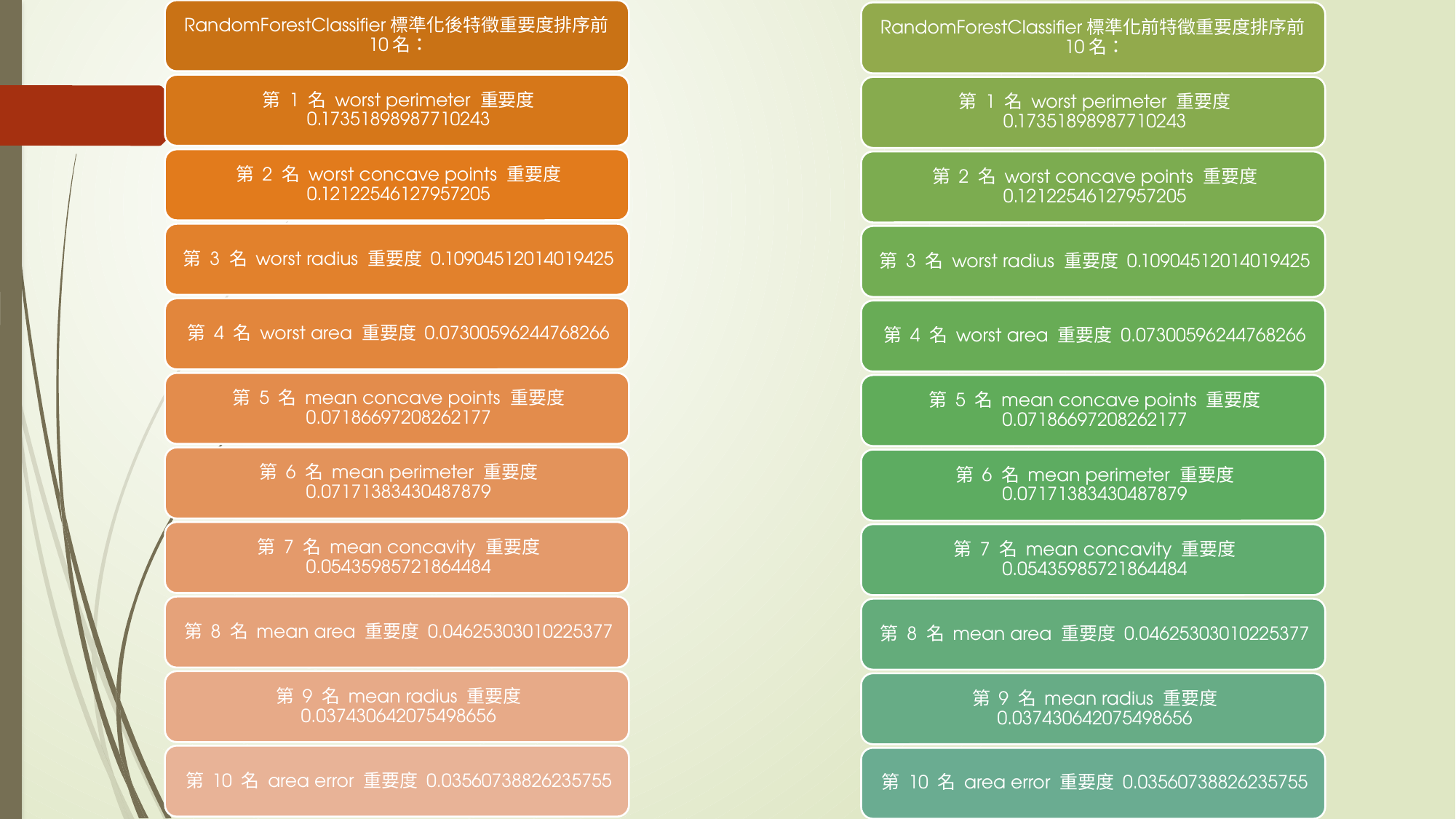

RandomForestClassifier標準化後特徵重要度排序前10名：
第 1 名 worst perimeter 重要度 0.17351898987710243
第 2 名 worst concave points 重要度 0.12122546127957205
第 3 名 worst radius 重要度 0.10904512014019425
第 4 名 worst area 重要度 0.07300596244768266
第 5 名 mean concave points 重要度 0.07186697208262177
第 6 名 mean perimeter 重要度 0.07171383430487879
第 7 名 mean concavity 重要度 0.05435985721864484
第 8 名 mean area 重要度 0.04625303010225377
第 9 名 mean radius 重要度 0.037430642075498656
第 10 名 area error 重要度 0.03560738826235755
RandomForestClassifier標準化前特徵重要度排序前10名：
第 1 名 worst perimeter 重要度 0.17351898987710243
第 2 名 worst concave points 重要度 0.12122546127957205
第 3 名 worst radius 重要度 0.10904512014019425
第 4 名 worst area 重要度 0.07300596244768266
第 5 名 mean concave points 重要度 0.07186697208262177
第 6 名 mean perimeter 重要度 0.07171383430487879
第 7 名 mean concavity 重要度 0.05435985721864484
第 8 名 mean area 重要度 0.04625303010225377
第 9 名 mean radius 重要度 0.037430642075498656
第 10 名 area error 重要度 0.03560738826235755